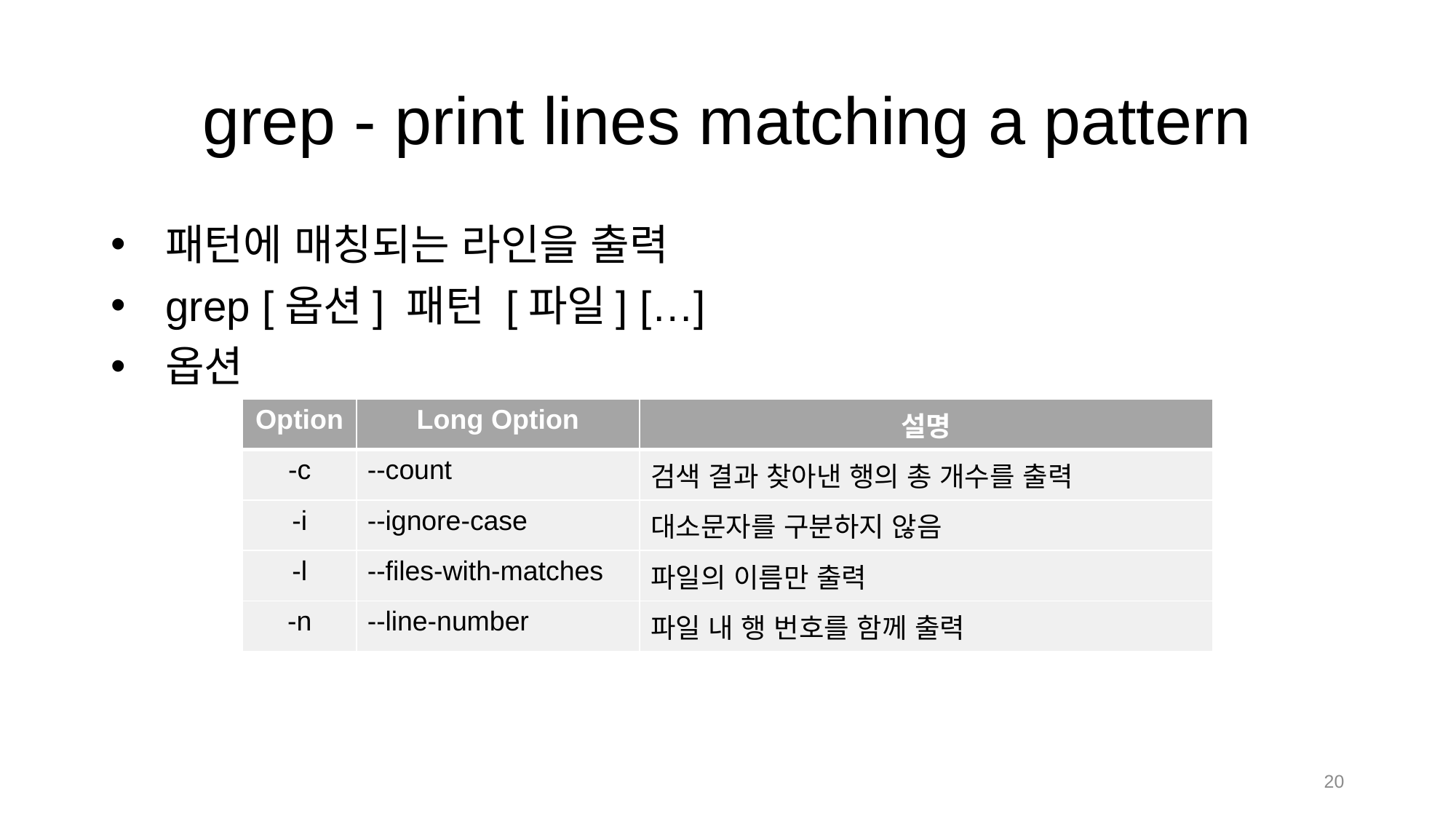

# grep - print lines matching a pattern
패턴에 매칭되는 라인을 출력
grep [옵션] 패턴 [파일] […]
옵션
| Option | Long Option | 설명 |
| --- | --- | --- |
| -c | --count | 검색 결과 찾아낸 행의 총 개수를 출력 |
| -i | --ignore-case | 대소문자를 구분하지 않음 |
| -l | --files-with-matches | 파일의 이름만 출력 |
| -n | --line-number | 파일 내 행 번호를 함께 출력 |
20